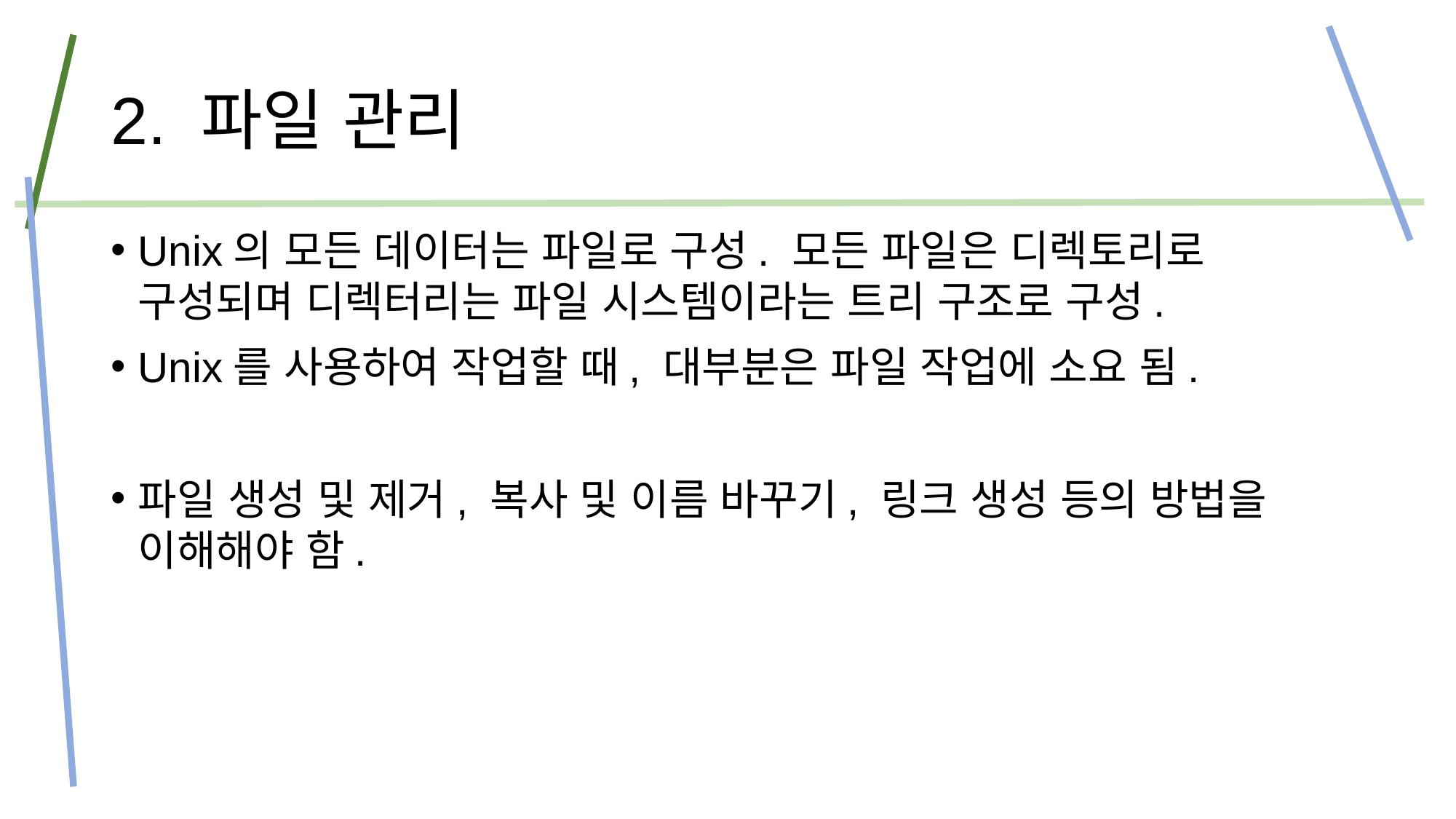

# 2. 파일 관리
Unix의 모든 데이터는 파일로 구성. 모든 파일은 디렉토리로 구성되며 디렉터리는 파일 시스템이라는 트리 구조로 구성.
Unix를 사용하여 작업할 때, 대부분은 파일 작업에 소요 됨.

파일 생성 및 제거, 복사 및 이름 바꾸기, 링크 생성 등의 방법을 이해해야 함.